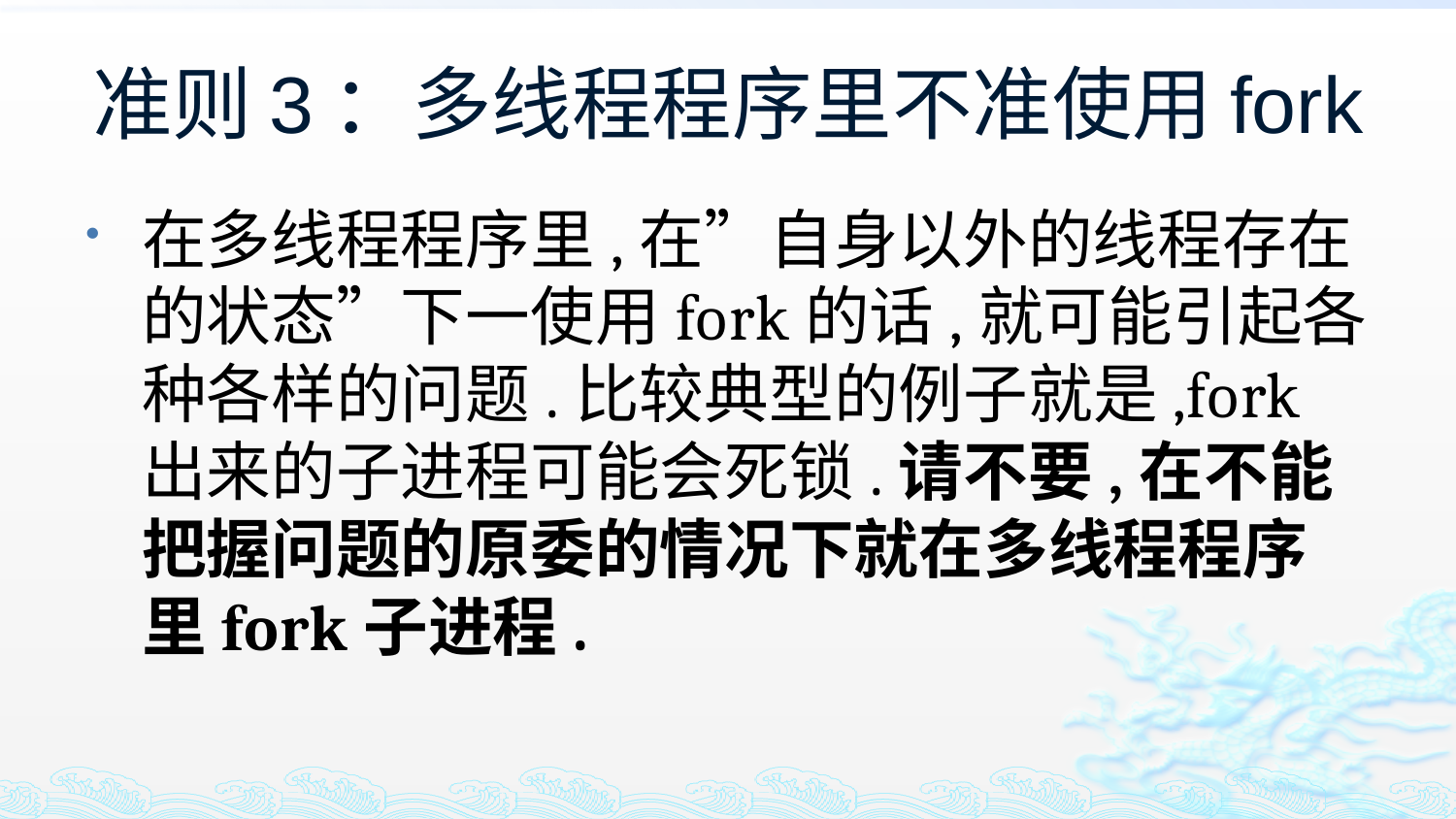

# 准则3：多线程程序里不准使用fork
在多线程程序里,在”自身以外的线程存在的状态”下一使用fork的话,就可能引起各种各样的问题.比较典型的例子就是,fork出来的子进程可能会死锁.请不要,在不能把握问题的原委的情况下就在多线程程序里fork子进程.